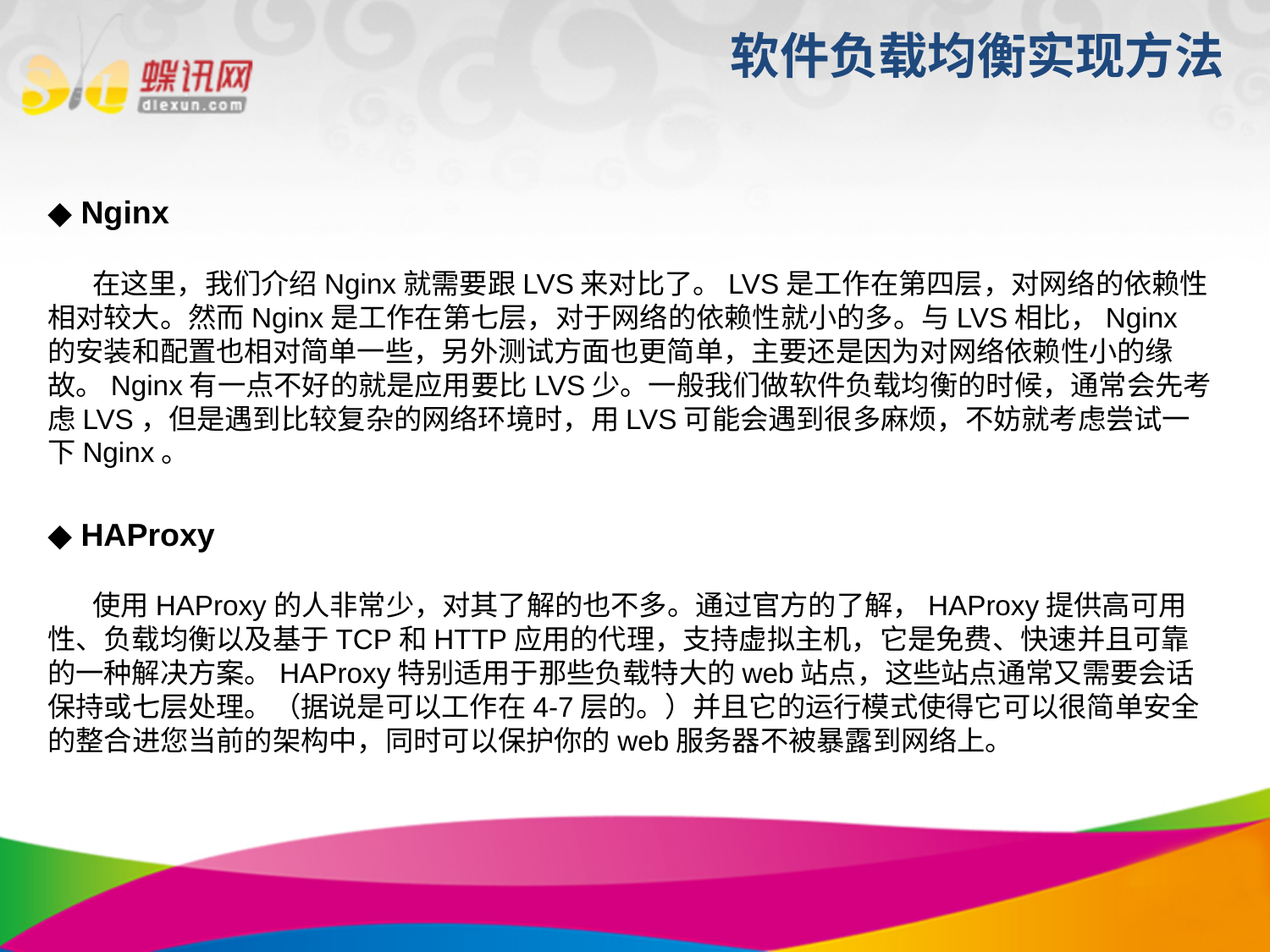

# 软件负载均衡实现方法
◆ Nginx

      在这里，我们介绍Nginx就需要跟LVS来对比了。LVS是工作在第四层，对网络的依赖性相对较大。然而Nginx是工作在第七层，对于网络的依赖性就小的多。与LVS相比，Nginx的安装和配置也相对简单一些，另外测试方面也更简单，主要还是因为对网络依赖性小的缘故。Nginx有一点不好的就是应用要比LVS少。一般我们做软件负载均衡的时候，通常会先考虑LVS，但是遇到比较复杂的网络环境时，用LVS可能会遇到很多麻烦，不妨就考虑尝试一下Nginx。

◆ HAProxy

      使用HAProxy的人非常少，对其了解的也不多。通过官方的了解，HAProxy提供高可用性、负载均衡以及基于TCP和HTTP应用的代理，支持虚拟主机，它是免费、快速并且可靠的一种解决方案。HAProxy特别适用于那些负载特大的web站点，这些站点通常又需要会话保持或七层处理。（据说是可以工作在4-7层的。）并且它的运行模式使得它可以很简单安全的整合进您当前的架构中，同时可以保护你的web服务器不被暴露到网络上。